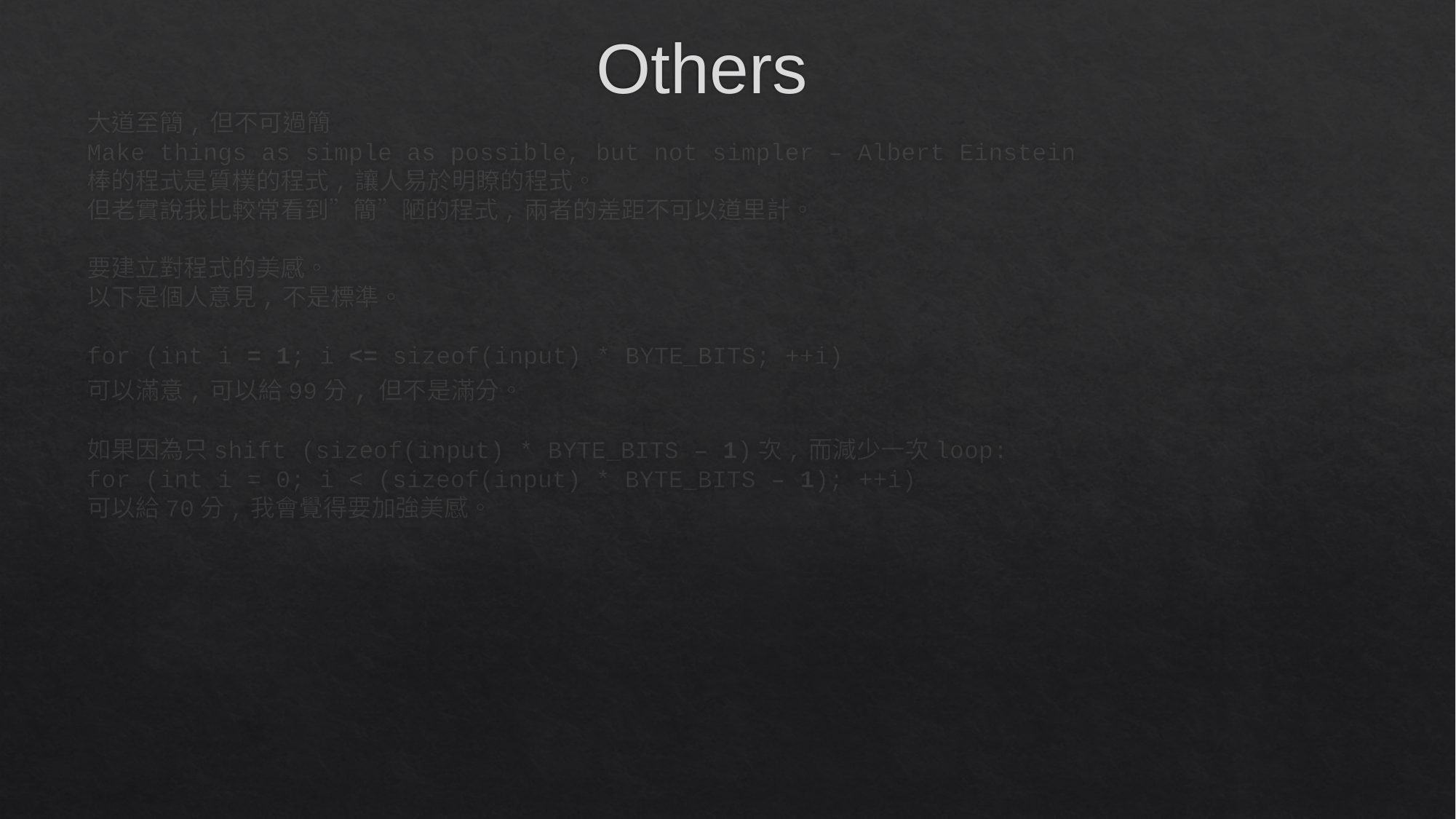

# Others
大道至簡,但不可過簡
Make things as simple as possible, but not simpler – Albert Einstein
棒的程式是質樸的程式,讓人易於明瞭的程式。
但老實說我比較常看到”簡”陋的程式,兩者的差距不可以道里計。

要建立對程式的美感。
以下是個人意見,不是標準。
for (int i = 1; i <= sizeof(input) * BYTE_BITS; ++i)
可以滿意,可以給99分,但不是滿分。
如果因為只shift (sizeof(input) * BYTE_BITS – 1)次,而減少一次loop:
for (int i = 0; i < (sizeof(input) * BYTE_BITS – 1); ++i)
可以給70分,我會覺得要加強美感。